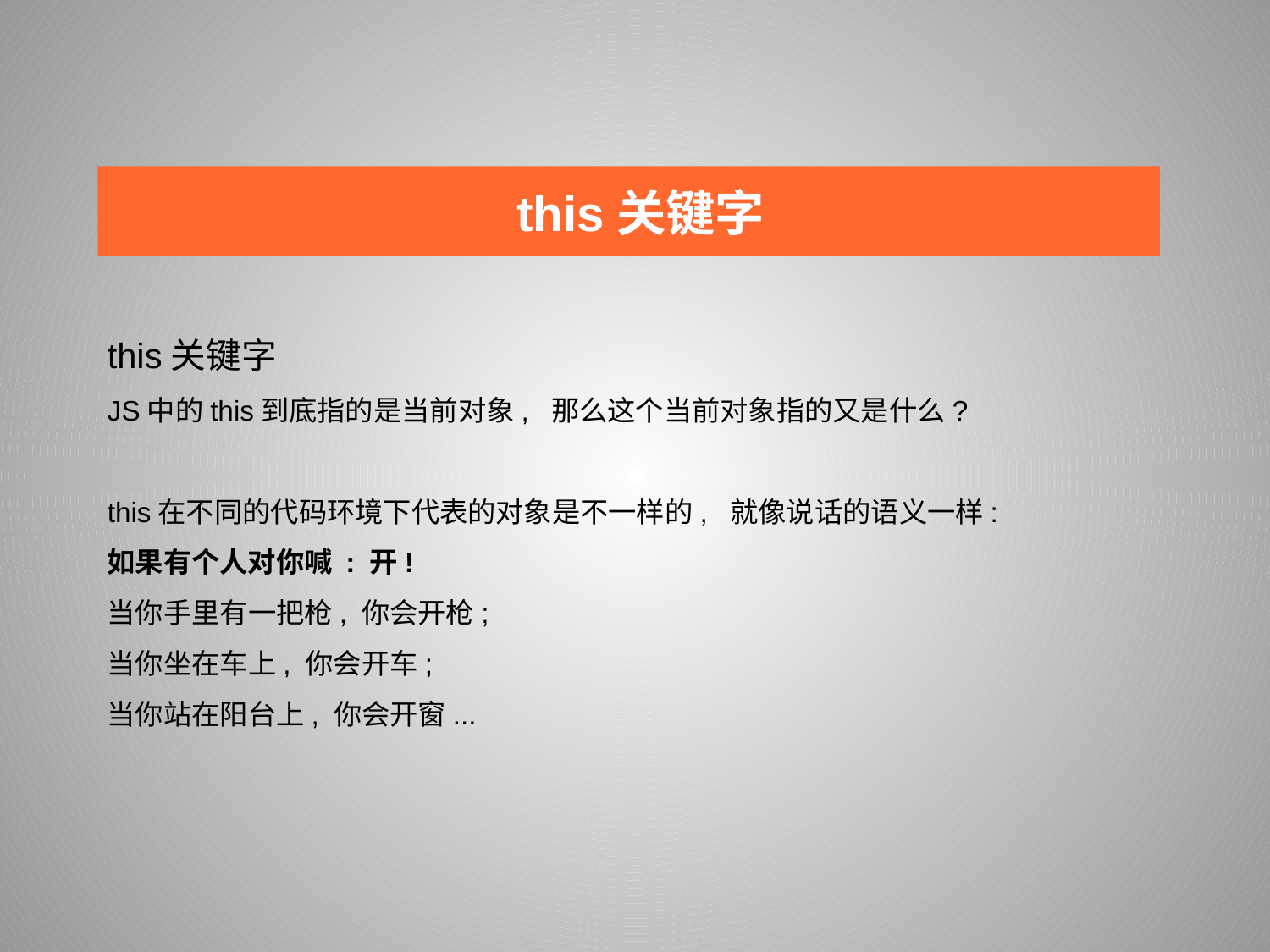

this关键字
this关键字
JS中的this到底指的是当前对象,  那么这个当前对象指的又是什么?

this在不同的代码环境下代表的对象是不一样的,  就像说话的语义一样:
如果有个人对你喊 : 开!
当你手里有一把枪, 你会开枪;
当你坐在车上, 你会开车;
当你站在阳台上, 你会开窗...